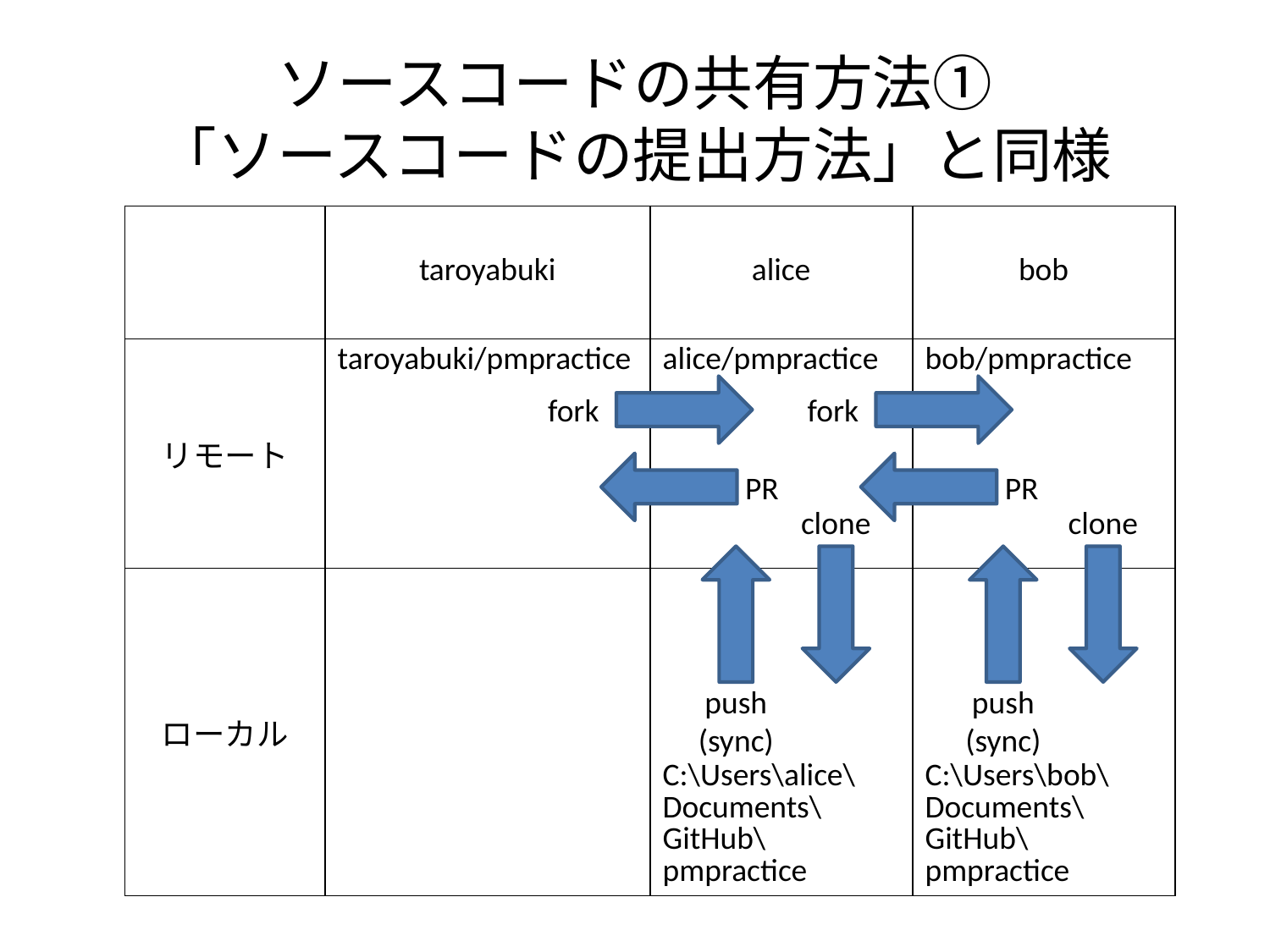

# ソースコードの共有方法① 「ソースコードの提出方法」と同様
|  | taroyabuki | alice | bob |
| --- | --- | --- | --- |
| リモート | taroyabuki/pmpractice | alice/pmpractice | bob/pmpractice |
| ローカル |  | C:\Users\alice\Documents\GitHub\pmpractice | C:\Users\bob\Documents\GitHub\pmpractice |

fork

PR

fork

PR
clone

push
(sync)
clone

push
(sync)